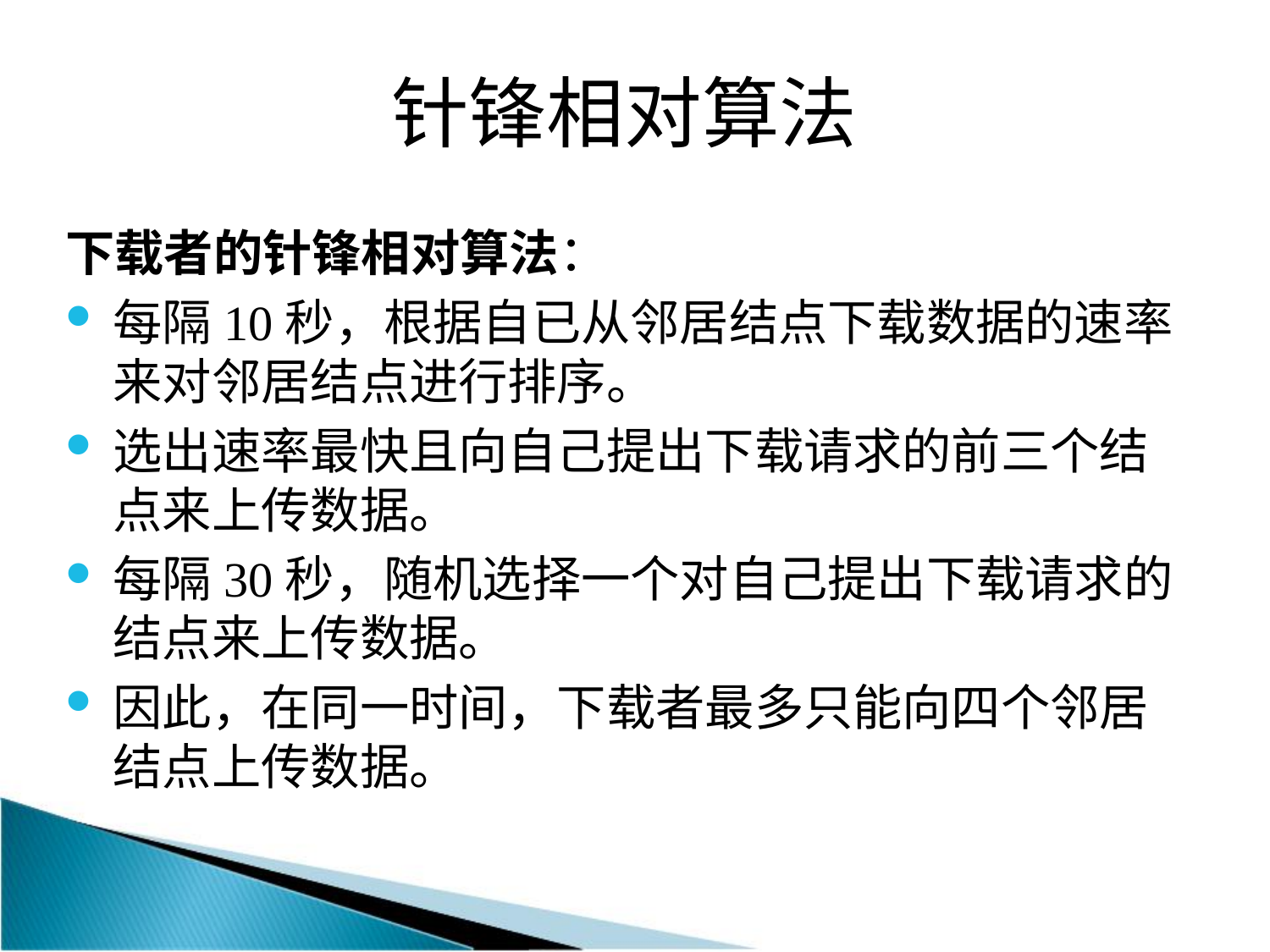

# 针锋相对算法
下载者的针锋相对算法：
每隔10秒，根据自已从邻居结点下载数据的速率来对邻居结点进行排序。
选出速率最快且向自己提出下载请求的前三个结点来上传数据。
每隔30秒，随机选择一个对自己提出下载请求的结点来上传数据。
因此，在同一时间，下载者最多只能向四个邻居结点上传数据。